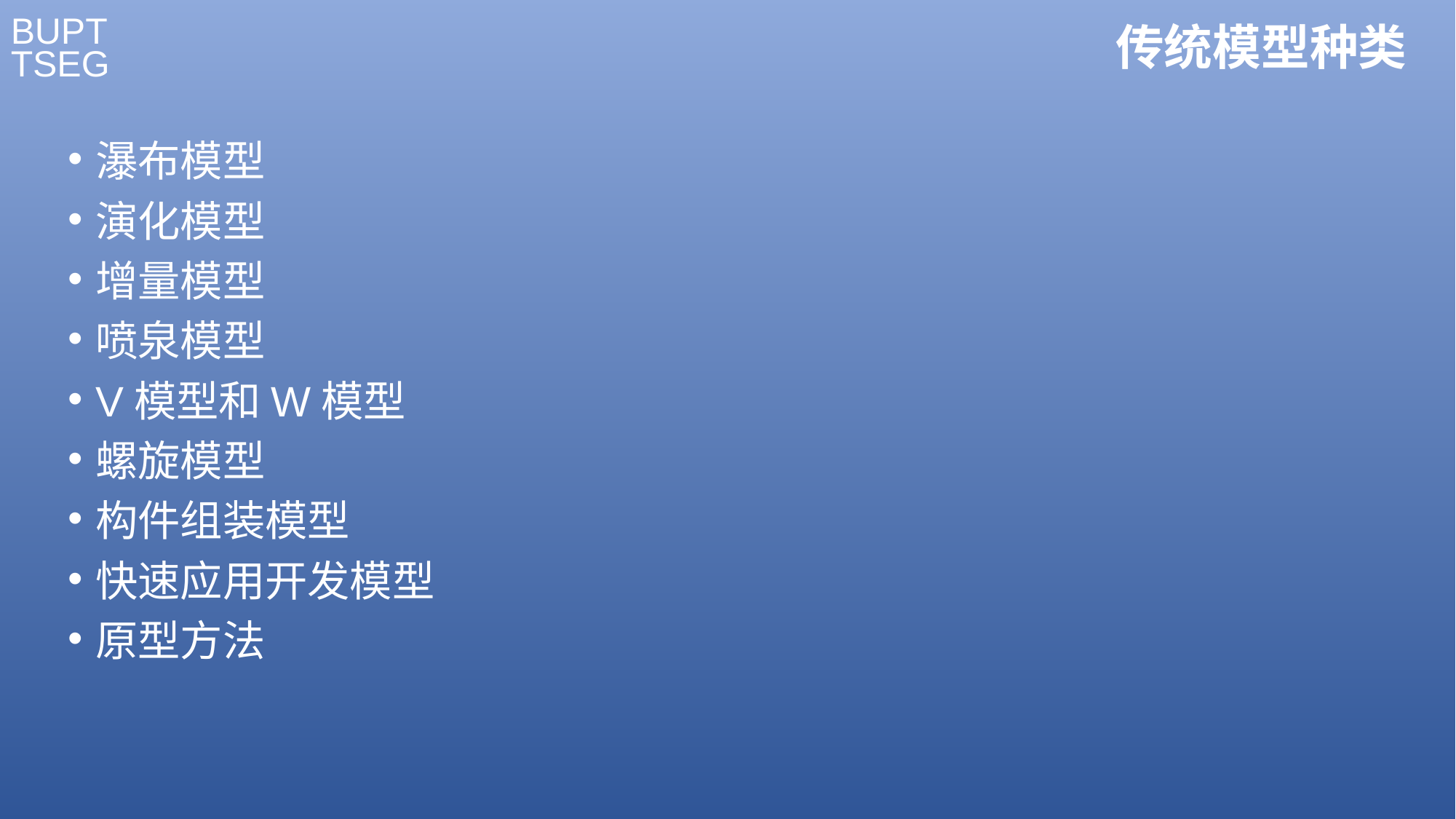

# 传统模型种类
瀑布模型
演化模型
增量模型
喷泉模型
V模型和W模型
螺旋模型
构件组装模型
快速应用开发模型
原型方法